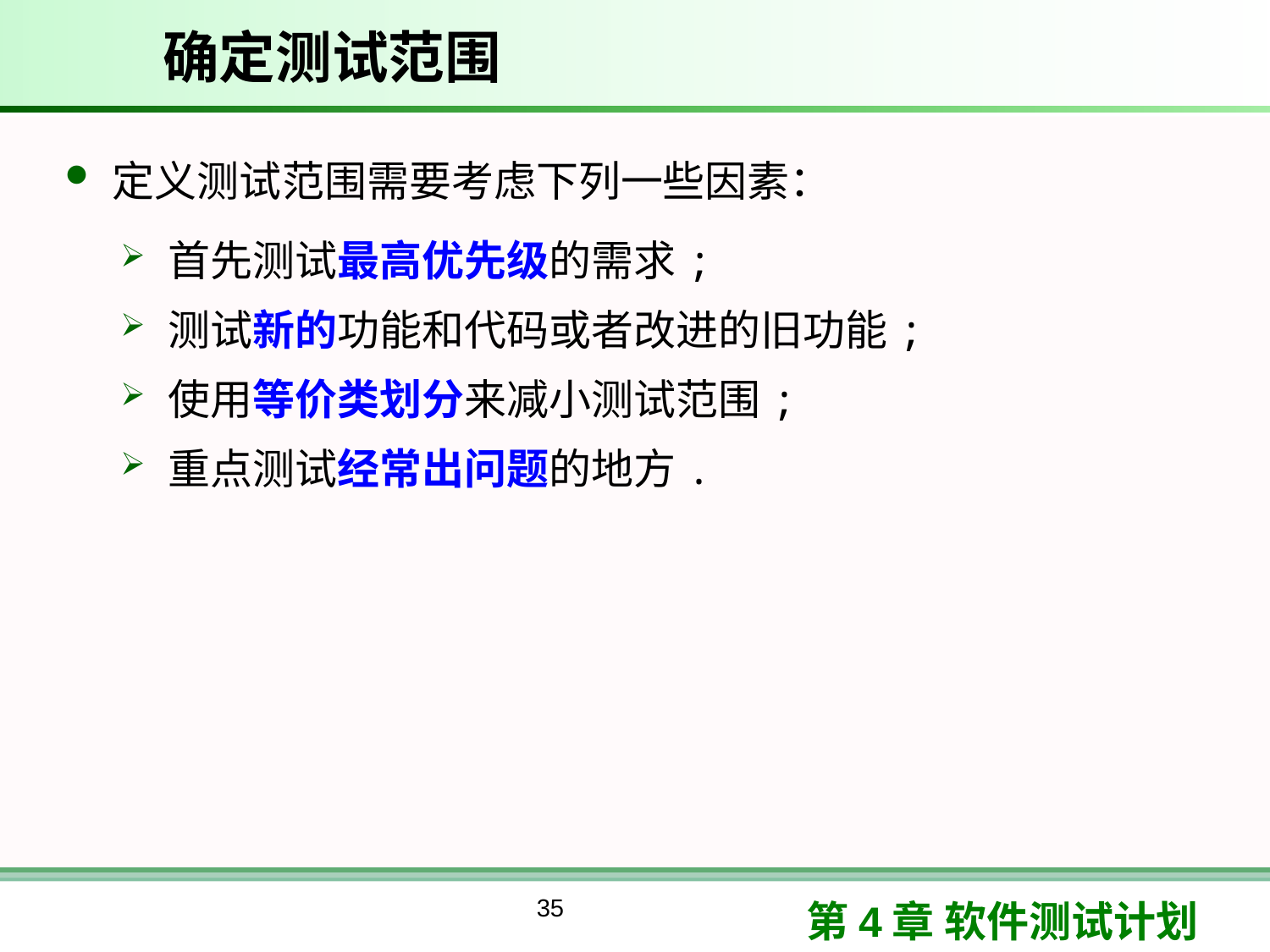

# 确定测试范围
定义测试范围需要考虑下列一些因素：
首先测试最高优先级的需求;
测试新的功能和代码或者改进的旧功能;
使用等价类划分来减小测试范围;
重点测试经常出问题的地方.

35